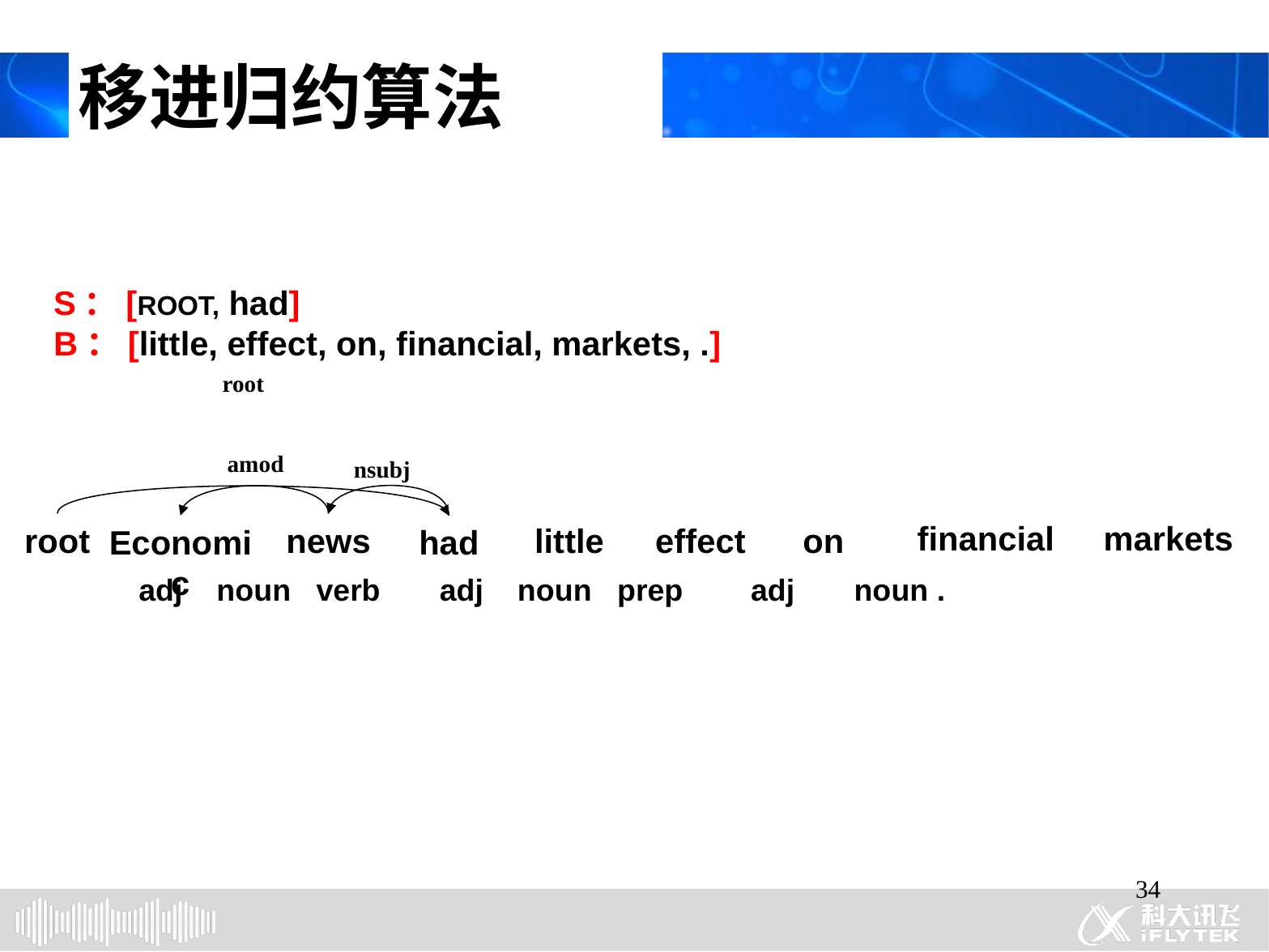

# 移进归约算法
S：[ROOT, had]
B：[little, effect, on, financial, markets, .]
root
amod
nsubj
financial
markets
root
news
little
effect
on
Economic
had
	     adj    noun   verb       adj    noun   prep        adj       noun .
34